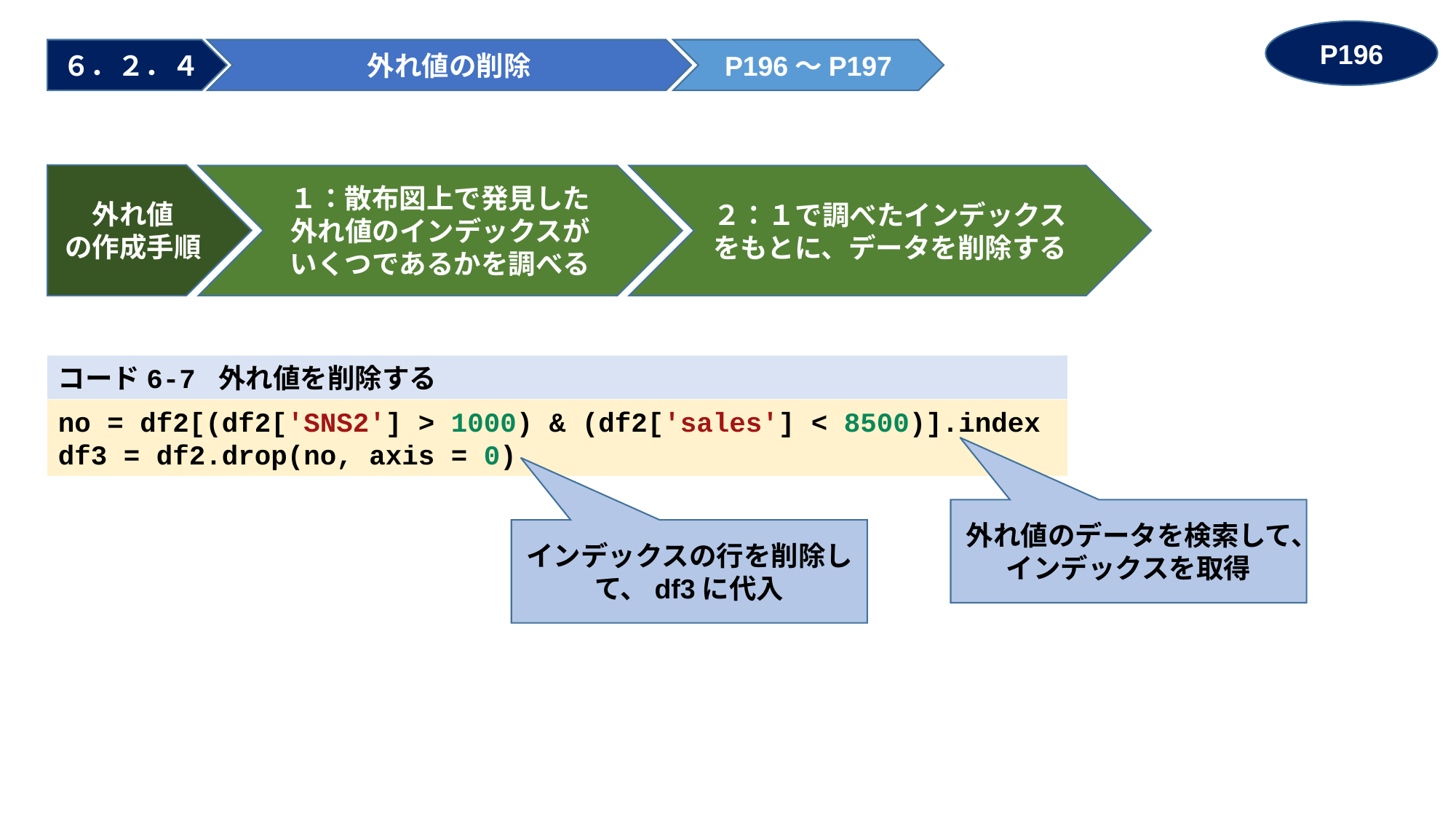

P196
６．２．４
外れ値の削除
P196～P197
外れ値
の作成手順
１：散布図上で発見した
外れ値のインデックスが
いくつであるかを調べる
２：１で調べたインデックスをもとに、データを削除する
コード6-7 外れ値を削除する
no = df2[(df2['SNS2'] > 1000) & (df2['sales'] < 8500)].index
df3 = df2.drop(no, axis = 0)
外れ値のデータを検索して、
インデックスを取得
インデックスの行を削除して、df3に代入